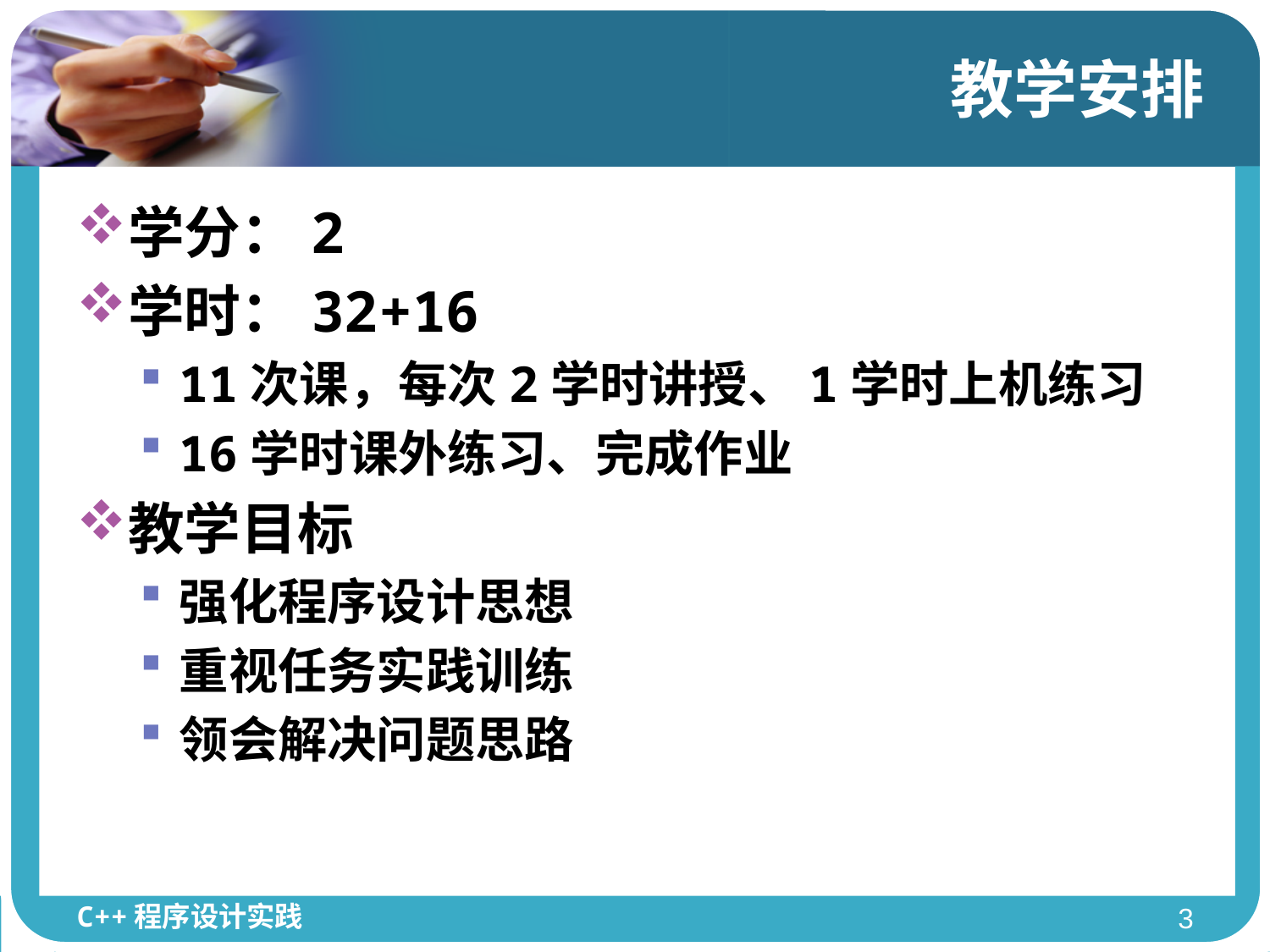

# 教学安排
学分：2
学时：32+16
11次课，每次2学时讲授、1学时上机练习
16学时课外练习、完成作业
教学目标
强化程序设计思想
重视任务实践训练
领会解决问题思路
C++程序设计实践
3